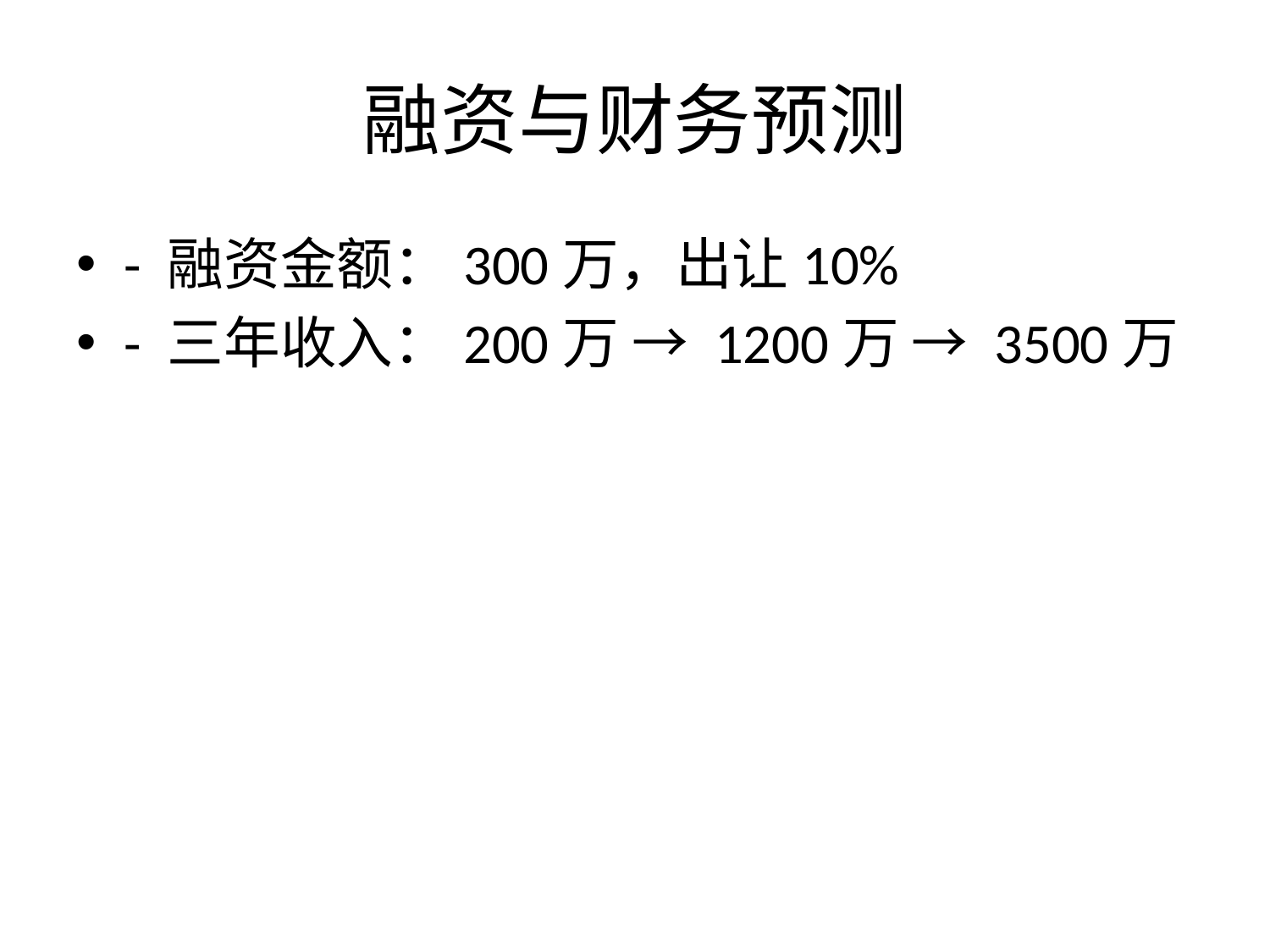

# 融资与财务预测
- 融资金额：300万，出让10%
- 三年收入：200万 → 1200万 → 3500万